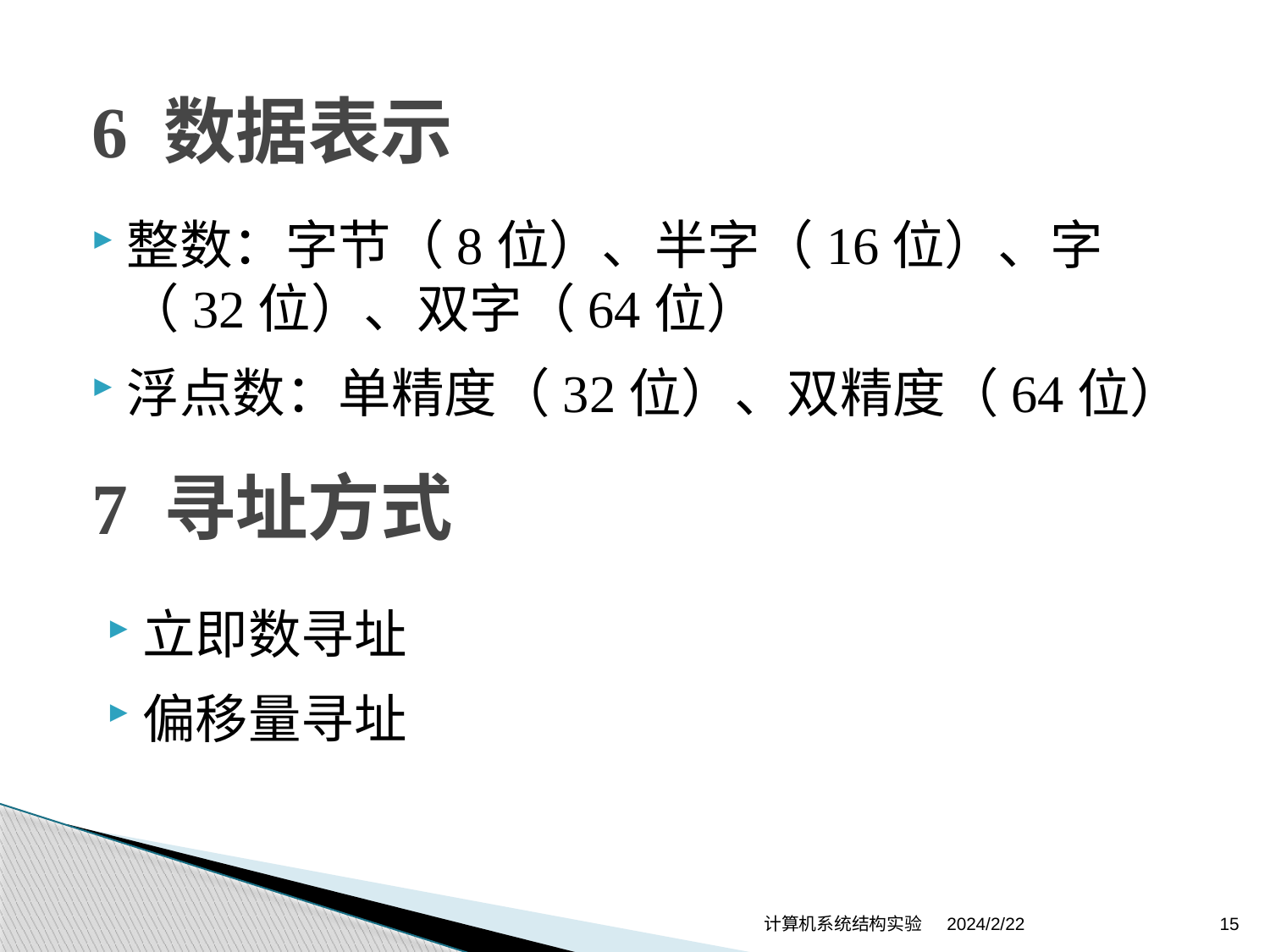

# 6 数据表示
整数：字节（8位）、半字（16位）、字（32位）、双字（64位）
浮点数：单精度（32位）、双精度（64位）
7 寻址方式
立即数寻址
偏移量寻址
计算机系统结构实验
2024/2/22
15